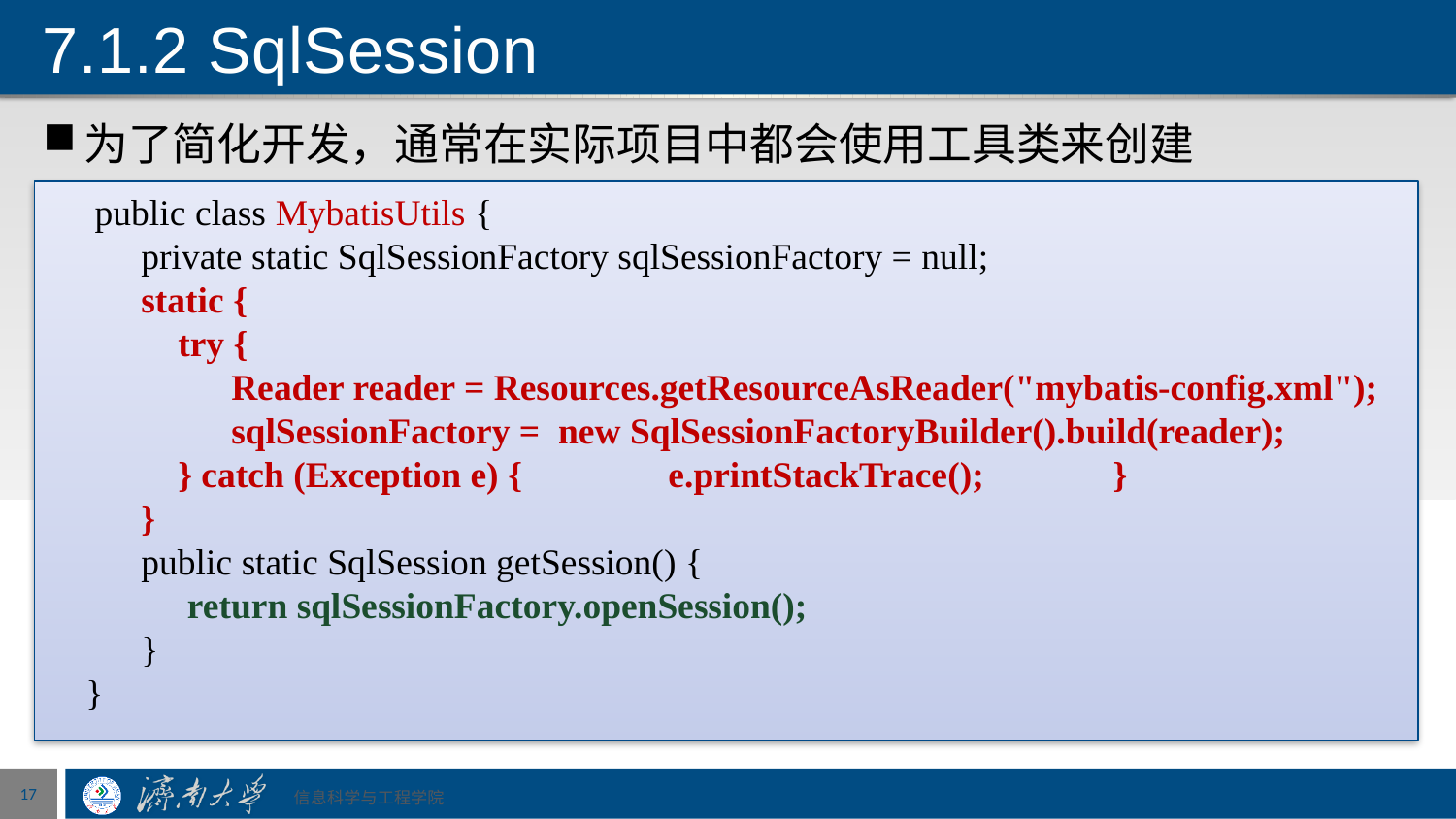

# 7.1.2 SqlSession

为了简化开发，通常在实际项目中都会使用工具类来创建SqlSession：

     public class MybatisUtils {
          private static SqlSessionFactory sqlSessionFactory = null;
          static {
              try {
	    Reader reader = Resources.getResourceAsReader("mybatis-config.xml");
	    sqlSessionFactory =  new SqlSessionFactoryBuilder().build(reader);
              } catch (Exception e) {	    e.printStackTrace();              }
          }
          public static SqlSession getSession() {
               return sqlSessionFactory.openSession();
          }
    }